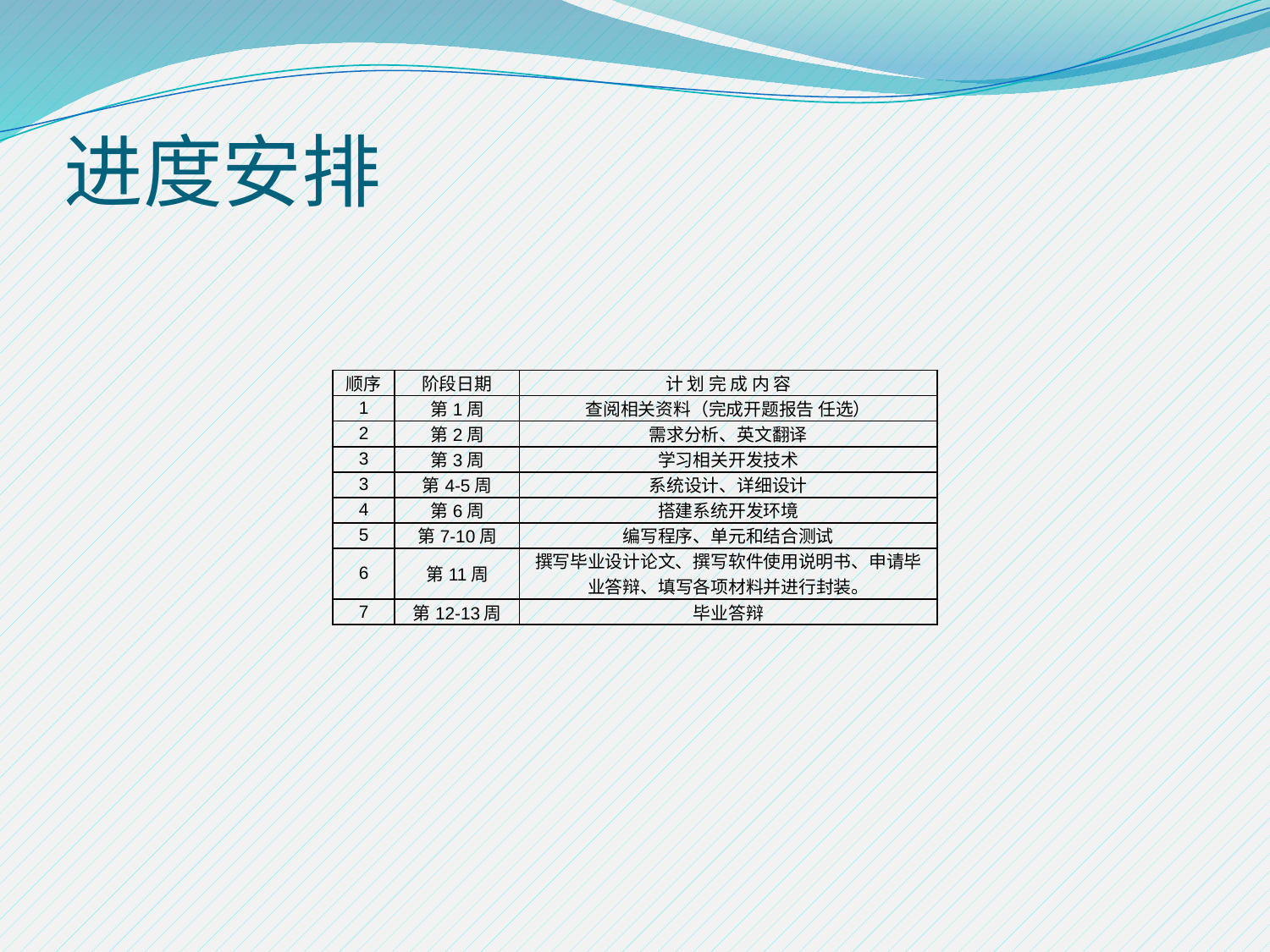

# 进度安排

| 顺序 | 阶段日期 | 计 划 完 成 内 容 |
| --- | --- | --- |
| 1 | 第1周 | 查阅相关资料（完成开题报告 任选） |
| 2 | 第2周 | 需求分析、英文翻译 |
| 3 | 第3周 | 学习相关开发技术 |
| 3 | 第4-5周 | 系统设计、详细设计 |
| 4 | 第6周 | 搭建系统开发环境 |
| 5 | 第7-10周 | 编写程序、单元和结合测试 |
| 6 | 第11周 | 撰写毕业设计论文、撰写软件使用说明书、申请毕业答辩、填写各项材料并进行封装。 |
| 7 | 第12-13周 | 毕业答辩 |